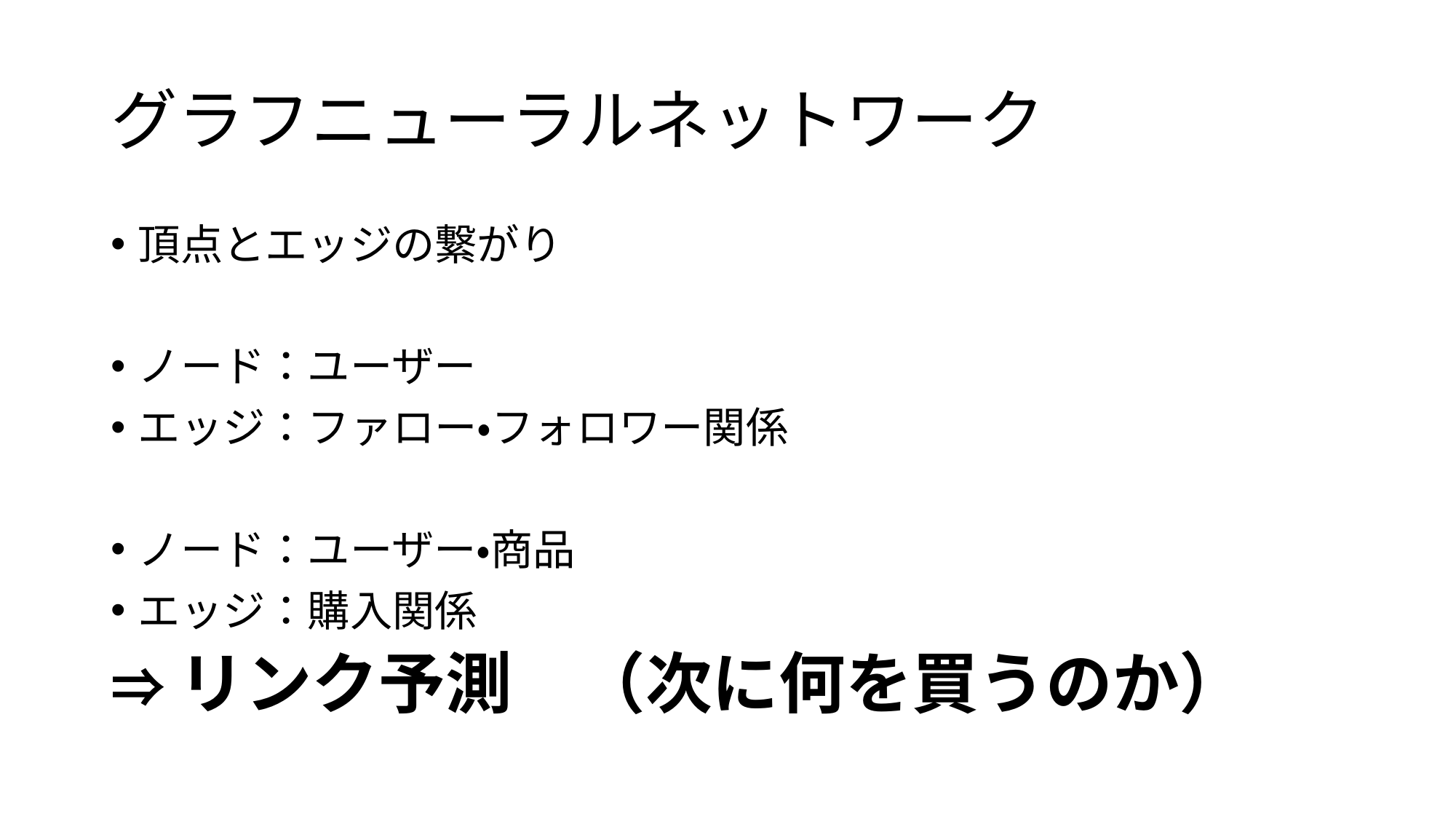

# グラフニューラルネットワーク
頂点とエッジの繋がり

ノード：ユーザー
エッジ：ファロー・フォロワー関係

ノード：ユーザー・商品
エッジ：購入関係
⇒リンク予測　（次に何を買うのか）